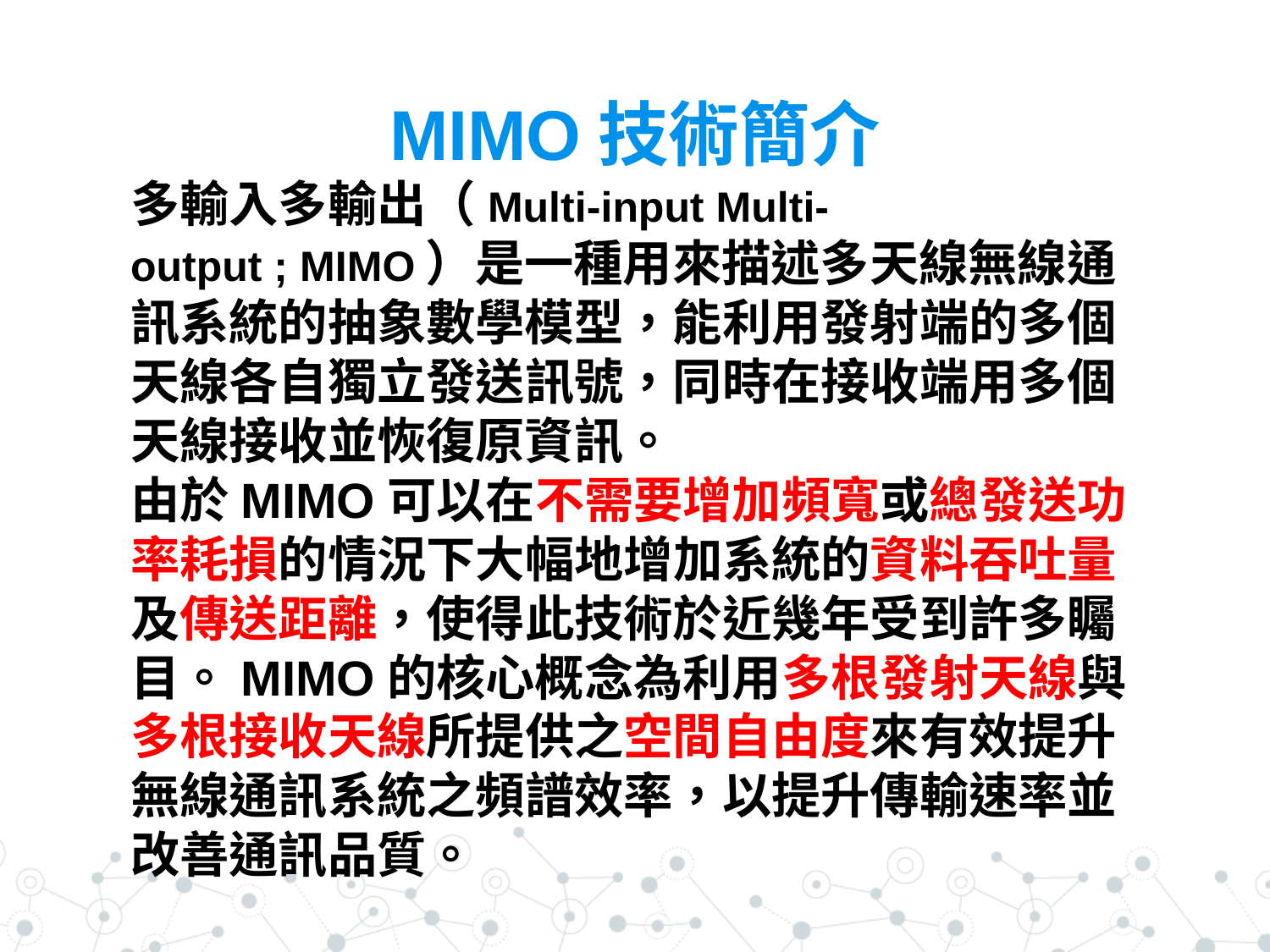

# MIMO技術簡介
多輸入多輸出（Multi-input Multi-output ; MIMO）是一種用來描述多天線無線通訊系統的抽象數學模型，能利用發射端的多個天線各自獨立發送訊號，同時在接收端用多個天線接收並恢復原資訊。
由於MIMO可以在不需要增加頻寬或總發送功率耗損的情況下大幅地增加系統的資料吞吐量及傳送距離，使得此技術於近幾年受到許多矚目。MIMO的核心概念為利用多根發射天線與多根接收天線所提供之空間自由度來有效提升無線通訊系統之頻譜效率，以提升傳輸速率並改善通訊品質。